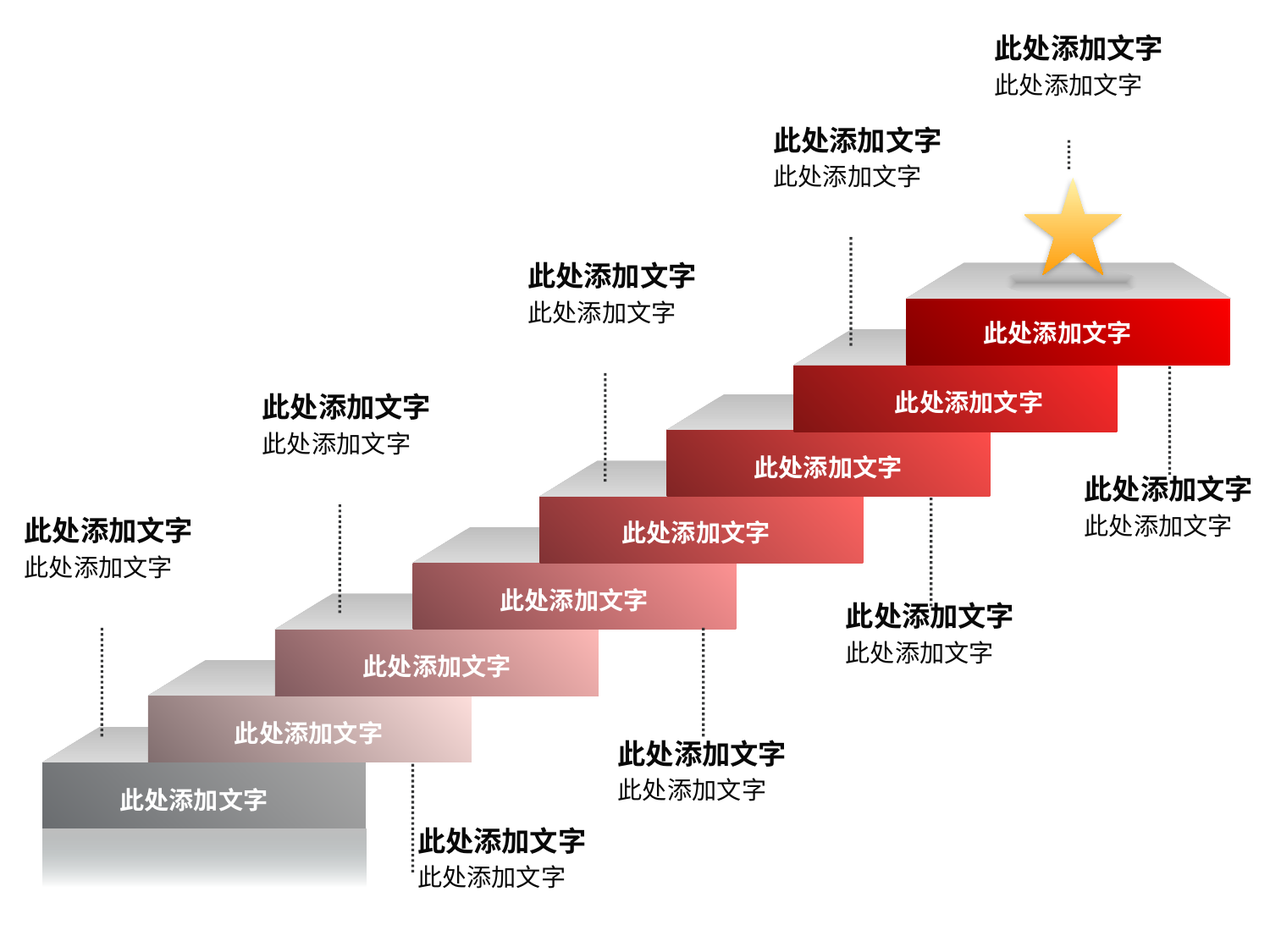

此处添加文字
此处添加文字
此处添加文字
此处添加文字

此处添加文字
此处添加文字

此处添加文字

此处添加文字
此处添加文字
此处添加文字

此处添加文字

此处添加文字
此处添加文字

此处添加文字
此处添加文字
此处添加文字

此处添加文字
此处添加文字
此处添加文字

此处添加文字

此处添加文字

此处添加文字
此处添加文字

此处添加文字
此处添加文字
此处添加文字